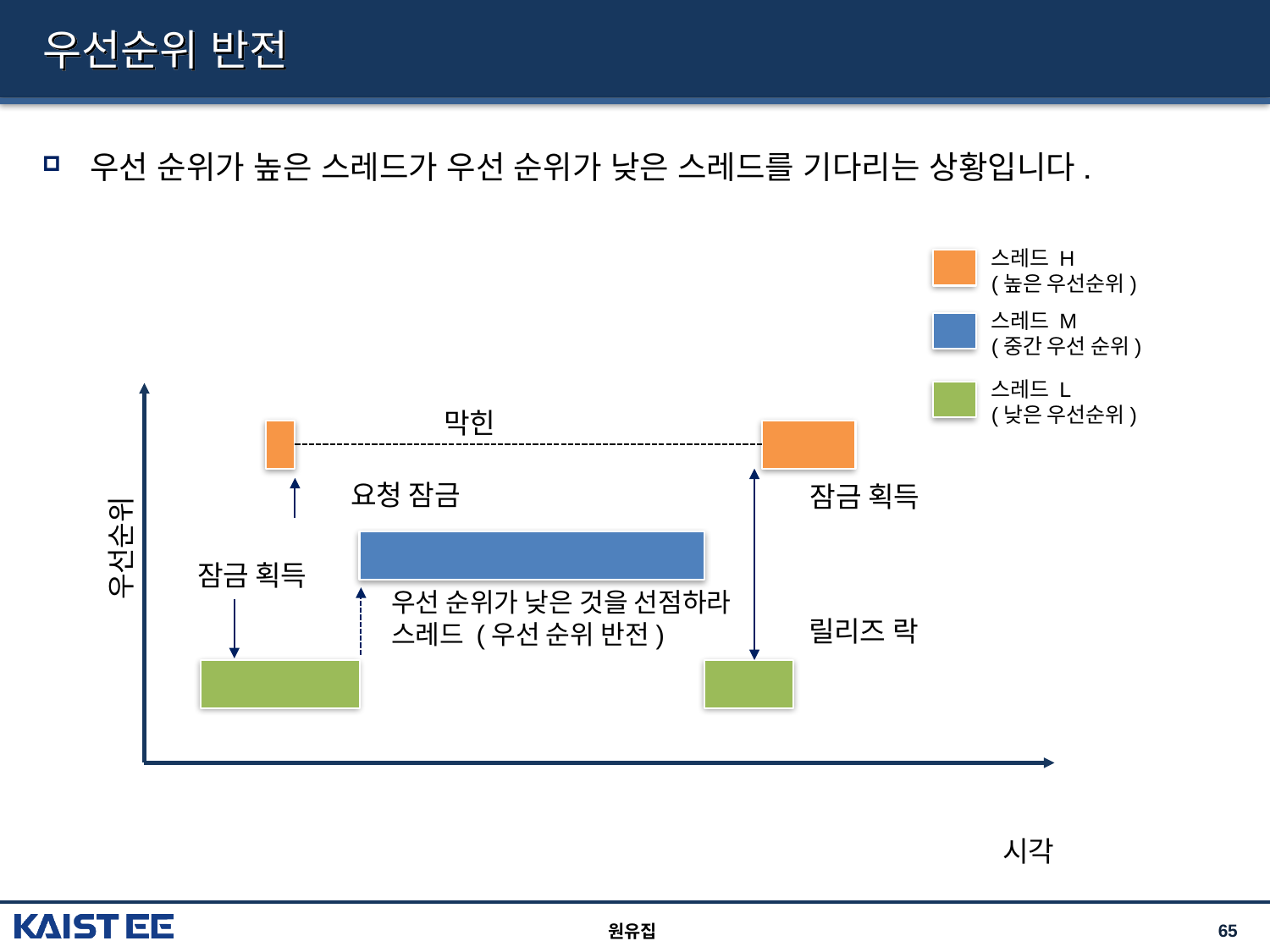

# 우선순위 반전
우선 순위가 높은 스레드가 우선 순위가 낮은 스레드를 기다리는 상황입니다.

스레드 H
(높은 우선순위)

스레드 M
(중간 우선 순위)

스레드 L
(낮은 우선순위)

막힌

요청 잠금
잠금 획득
우선순위

잠금 획득
우선 순위가 낮은 것을 선점하라
스레드 (우선 순위 반전)
릴리즈 락

시각
원유집
65